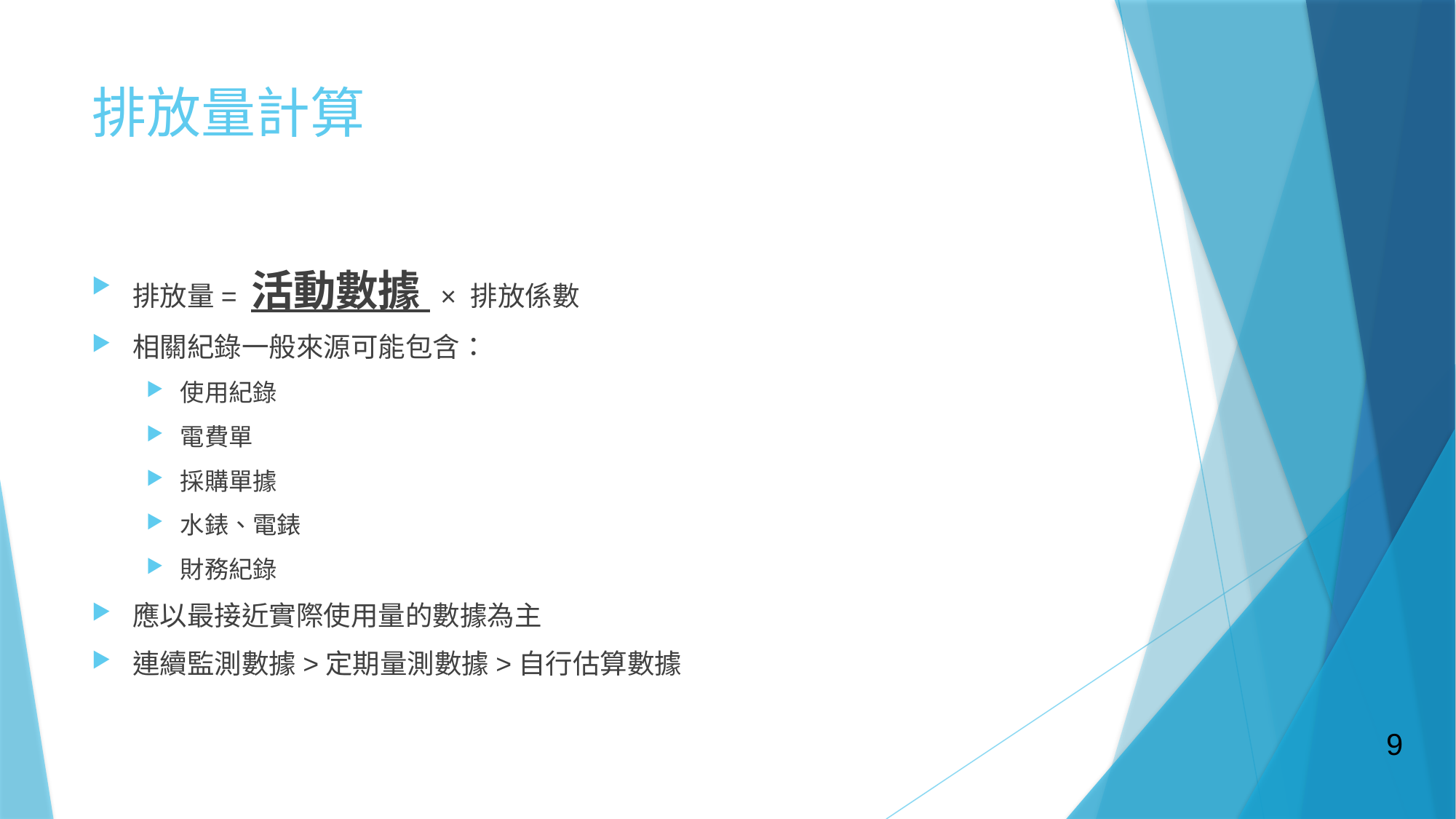

# 排放量計算
排放量= 活動數據 × 排放係數
相關紀錄一般來源可能包含：
使用紀錄
電費單
採購單據
水錶、電錶
財務紀錄
應以最接近實際使用量的數據為主
連續監測數據>定期量測數據>自行估算數據

9